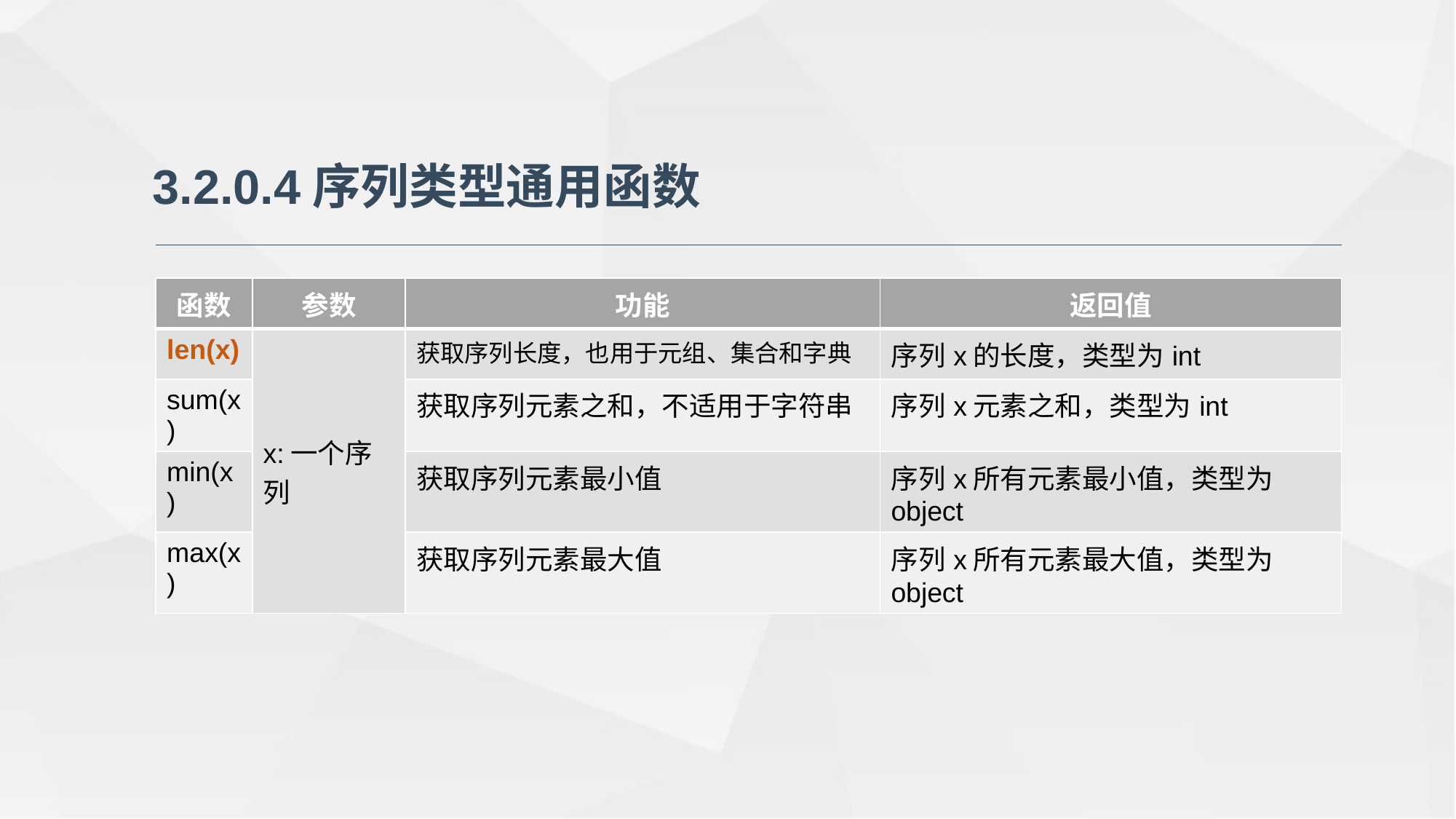

3.2.0.4序列类型通用函数
| 函数 | 参数 | 功能 | 返回值 |
| --- | --- | --- | --- |
| len(x) | x:一个序列 | 获取序列长度，也用于元组、集合和字典 | 序列x的长度，类型为int |
| sum(x) |  | 获取序列元素之和，不适用于字符串 | 序列x元素之和，类型为int |
| min(x) |  | 获取序列元素最小值 | 序列x所有元素最小值，类型为object |
| max(x) |  | 获取序列元素最大值 | 序列x所有元素最大值，类型为object |